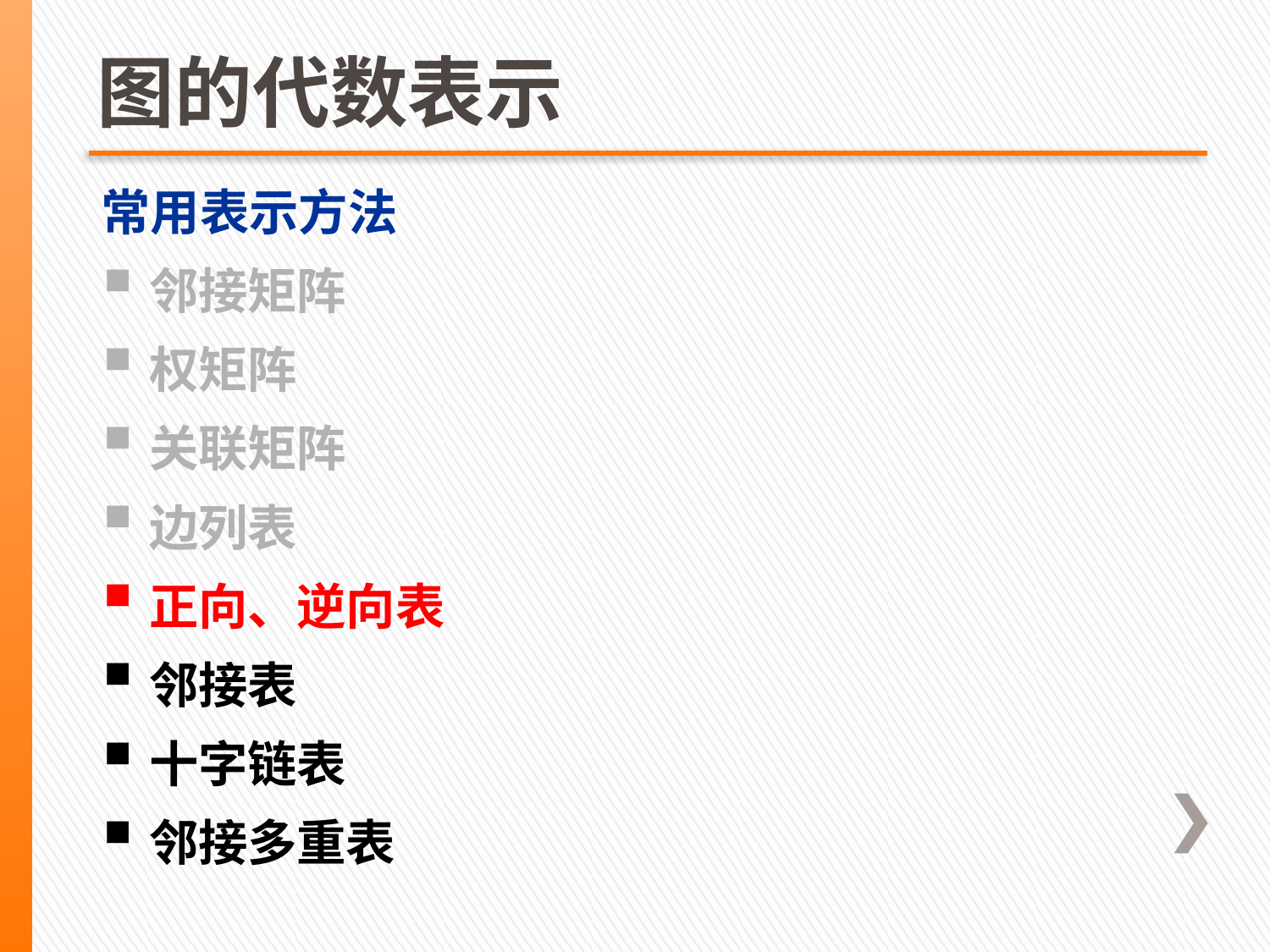

# 图的代数表示
常用表示方法
邻接矩阵
权矩阵
关联矩阵
边列表
正向、逆向表
邻接表
十字链表
邻接多重表